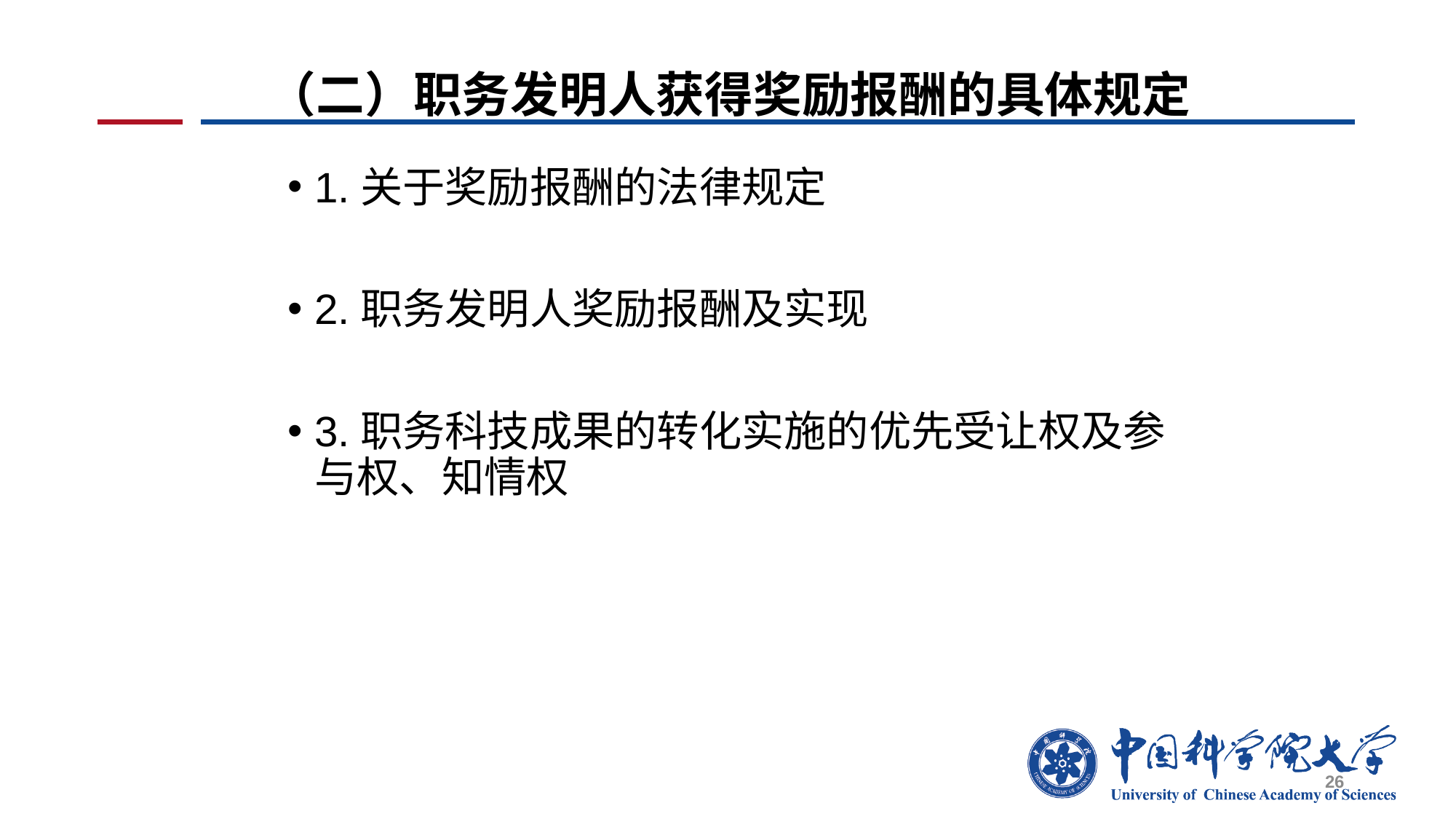

26

# （二）职务发明人获得奖励报酬的具体规定
1.关于奖励报酬的法律规定

2.职务发明人奖励报酬及实现

3.职务科技成果的转化实施的优先受让权及参与权、知情权